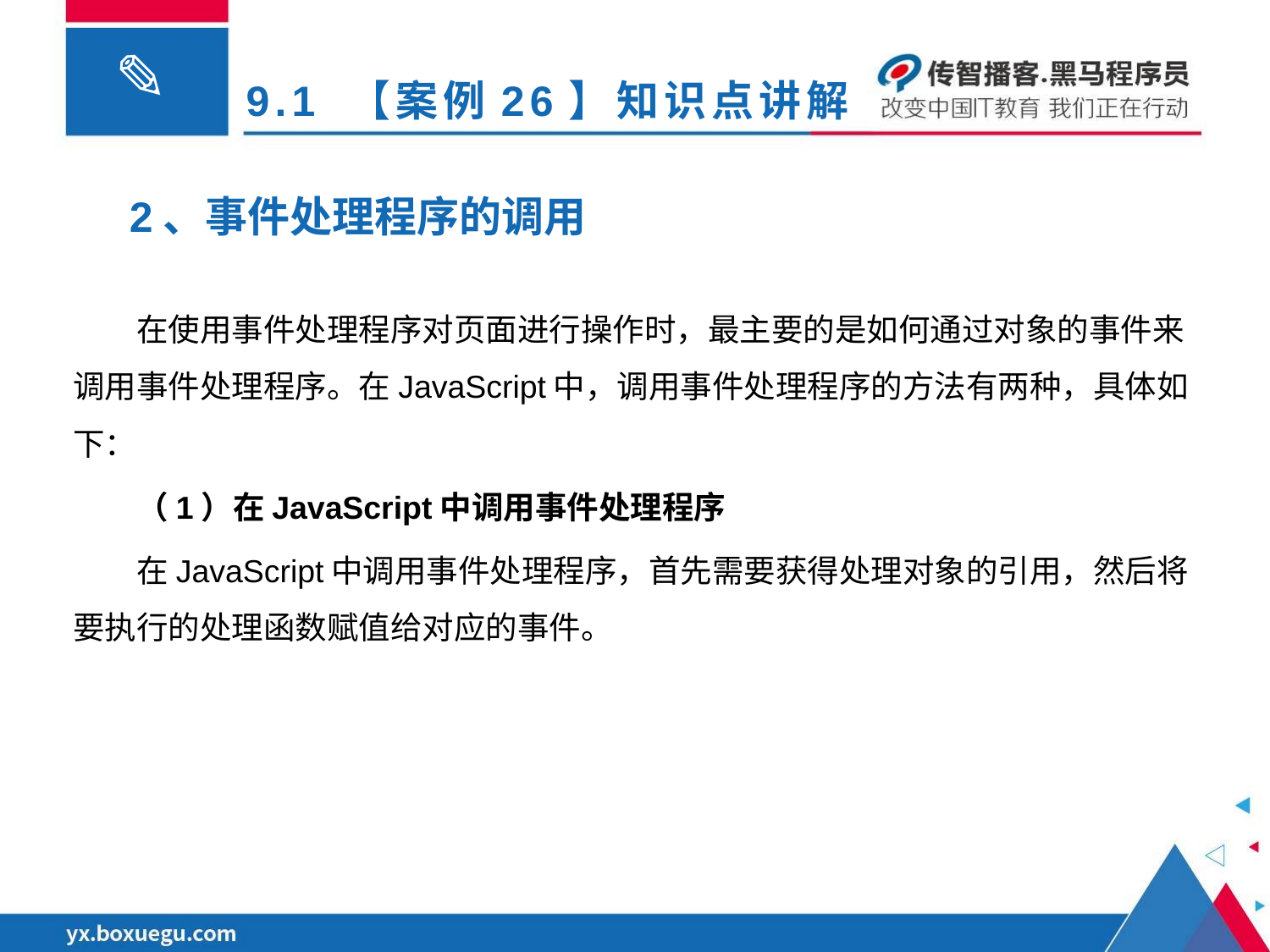

# 9.1 【案例26】知识点讲解
2、事件处理程序的调用
在使用事件处理程序对页面进行操作时，最主要的是如何通过对象的事件来调用事件处理程序。在JavaScript中，调用事件处理程序的方法有两种，具体如下：
（1）在JavaScript中调用事件处理程序
在JavaScript中调用事件处理程序，首先需要获得处理对象的引用，然后将要执行的处理函数赋值给对应的事件。